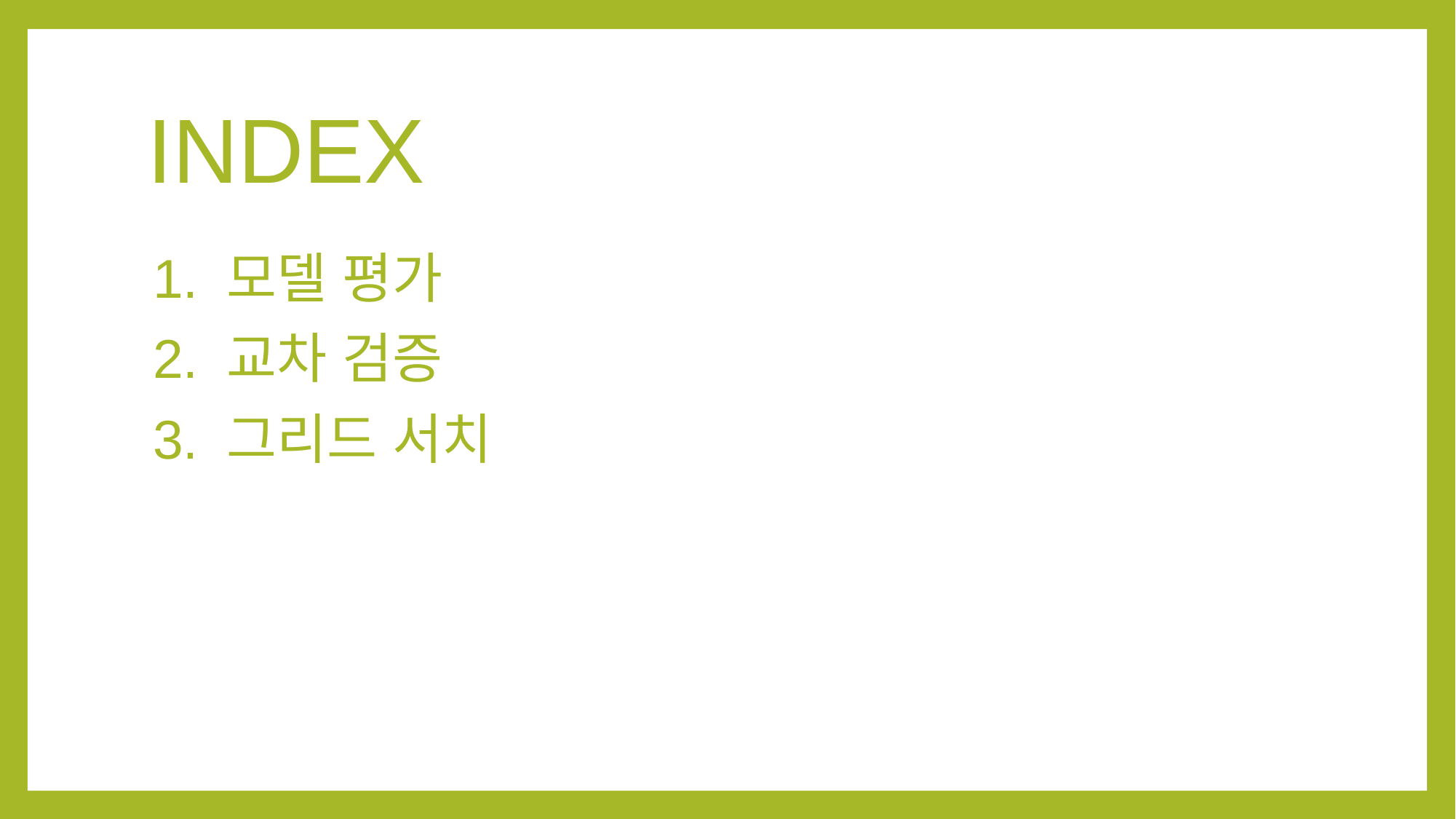

# INDEX
1. 모델 평가
2. 교차 검증
3. 그리드 서치